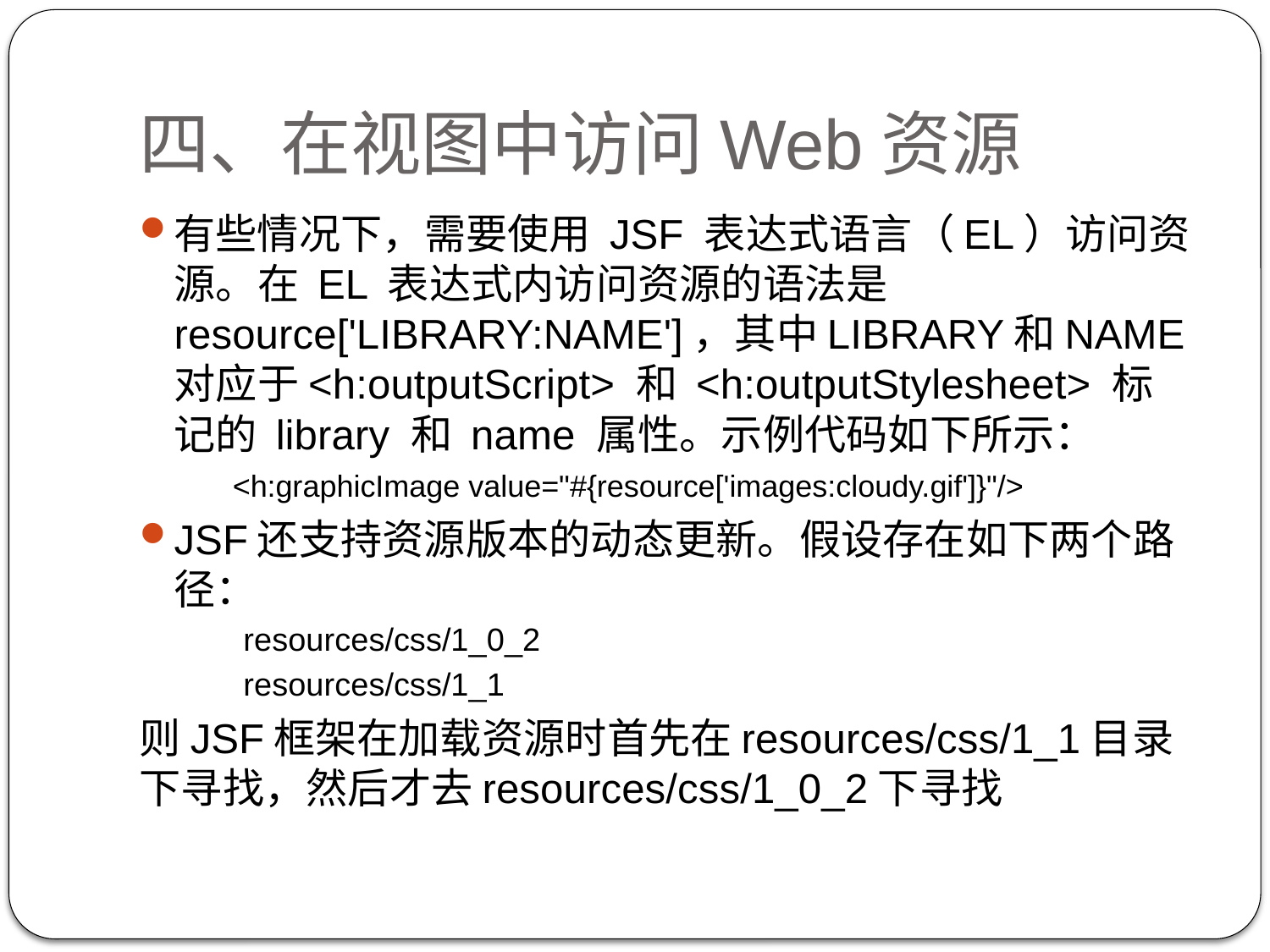

# 四、在视图中访问Web资源
有些情况下，需要使用 JSF 表达式语言（EL）访问资源。在 EL 表达式内访问资源的语法是 resource['LIBRARY:NAME']，其中LIBRARY和NAME对应于<h:outputScript> 和 <h:outputStylesheet> 标记的 library 和 name 属性。示例代码如下所示：
           <h:graphicImage value="#{resource['images:cloudy.gif']}"/>
JSF还支持资源版本的动态更新。假设存在如下两个路径：
resources/css/1_0_2
resources/css/1_1
则JSF框架在加载资源时首先在resources/css/1_1目录下寻找，然后才去resources/css/1_0_2下寻找